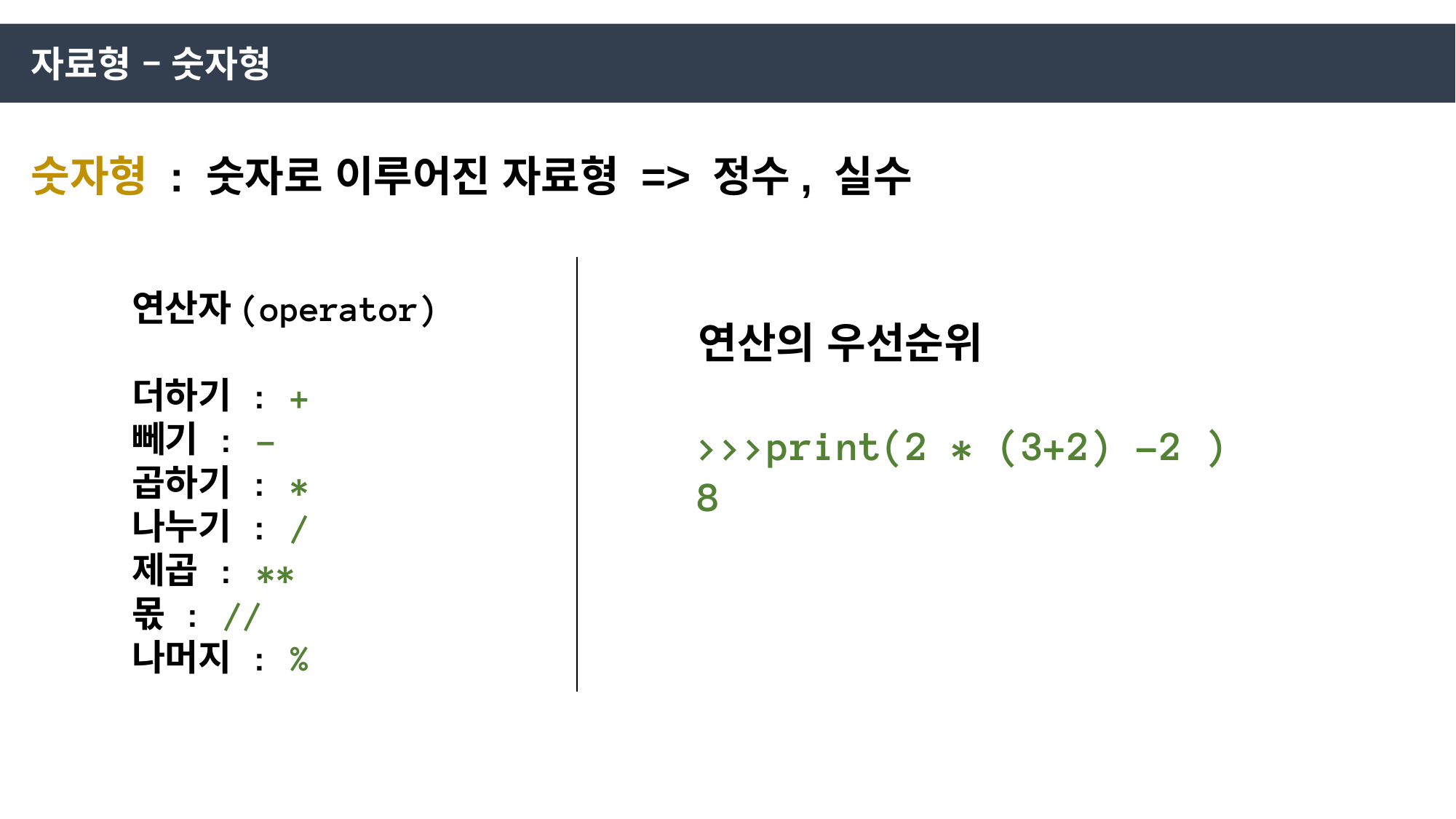

자료형 – 숫자형
숫자형 : 숫자로 이루어진 자료형 => 정수, 실수
연산자(operator)

더하기 : +
뻬기 : -
곱하기 : *
나누기 : /
제곱 : **
몫 : //
나머지 : %

연산의 우선순위

>>>print(2 * (3+2) -2 )
8